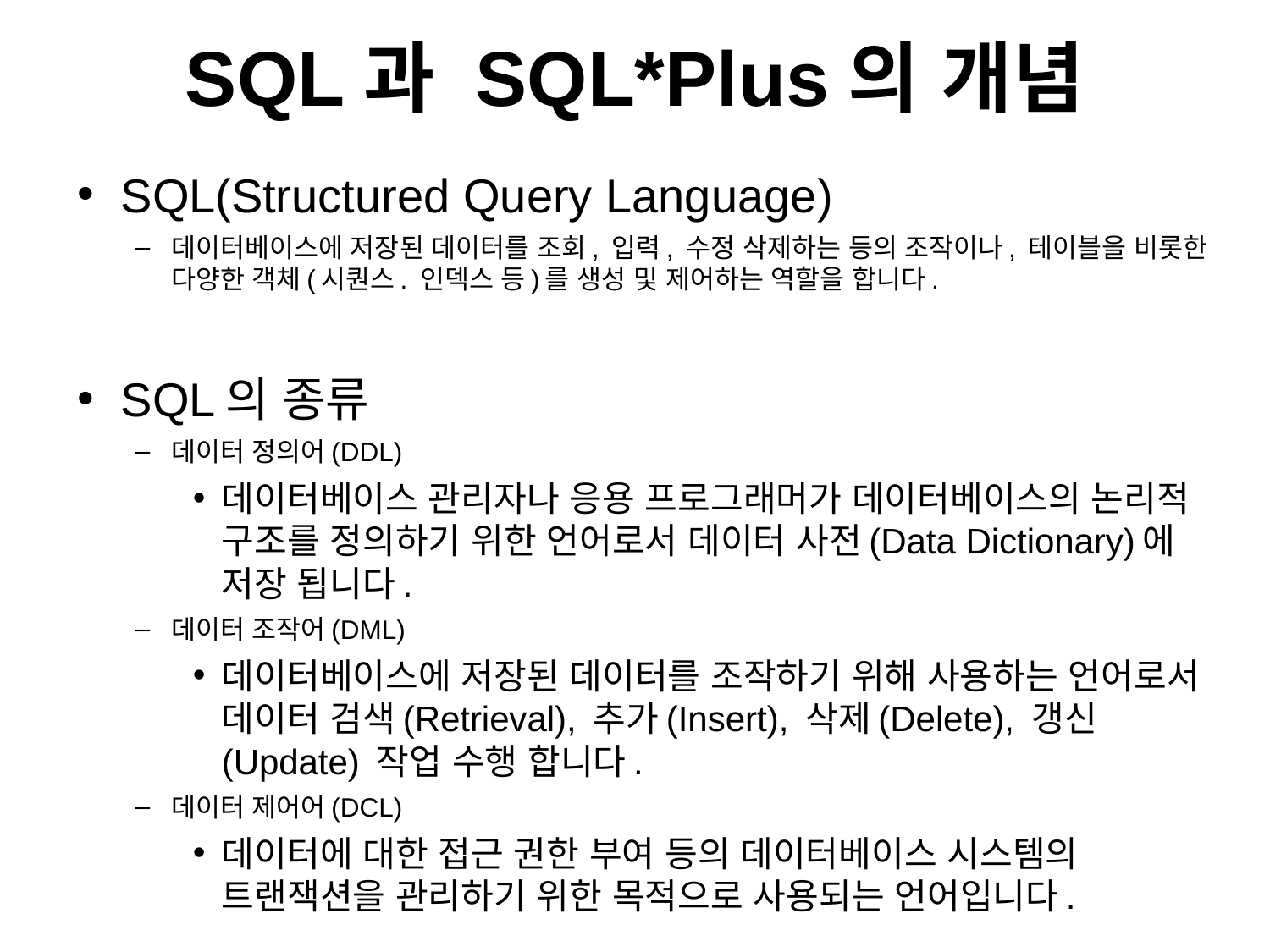

# SQL과 SQL*Plus의 개념
SQL(Structured Query Language)
데이터베이스에 저장된 데이터를 조회, 입력, 수정 삭제하는 등의 조작이나, 테이블을 비롯한 다양한 객체(시퀀스. 인덱스 등)를 생성 및 제어하는 역할을 합니다.

SQL의 종류
데이터 정의어(DDL)
데이터베이스 관리자나 응용 프로그래머가 데이터베이스의 논리적 구조를 정의하기 위한 언어로서 데이터 사전(Data Dictionary)에 저장 됩니다.
데이터 조작어(DML)
데이터베이스에 저장된 데이터를 조작하기 위해 사용하는 언어로서 데이터 검색(Retrieval), 추가(Insert), 삭제(Delete), 갱신(Update) 작업 수행 합니다.
데이터 제어어(DCL)
데이터에 대한 접근 권한 부여 등의 데이터베이스 시스템의 트랜잭션을 관리하기 위한 목적으로 사용되는 언어입니다.